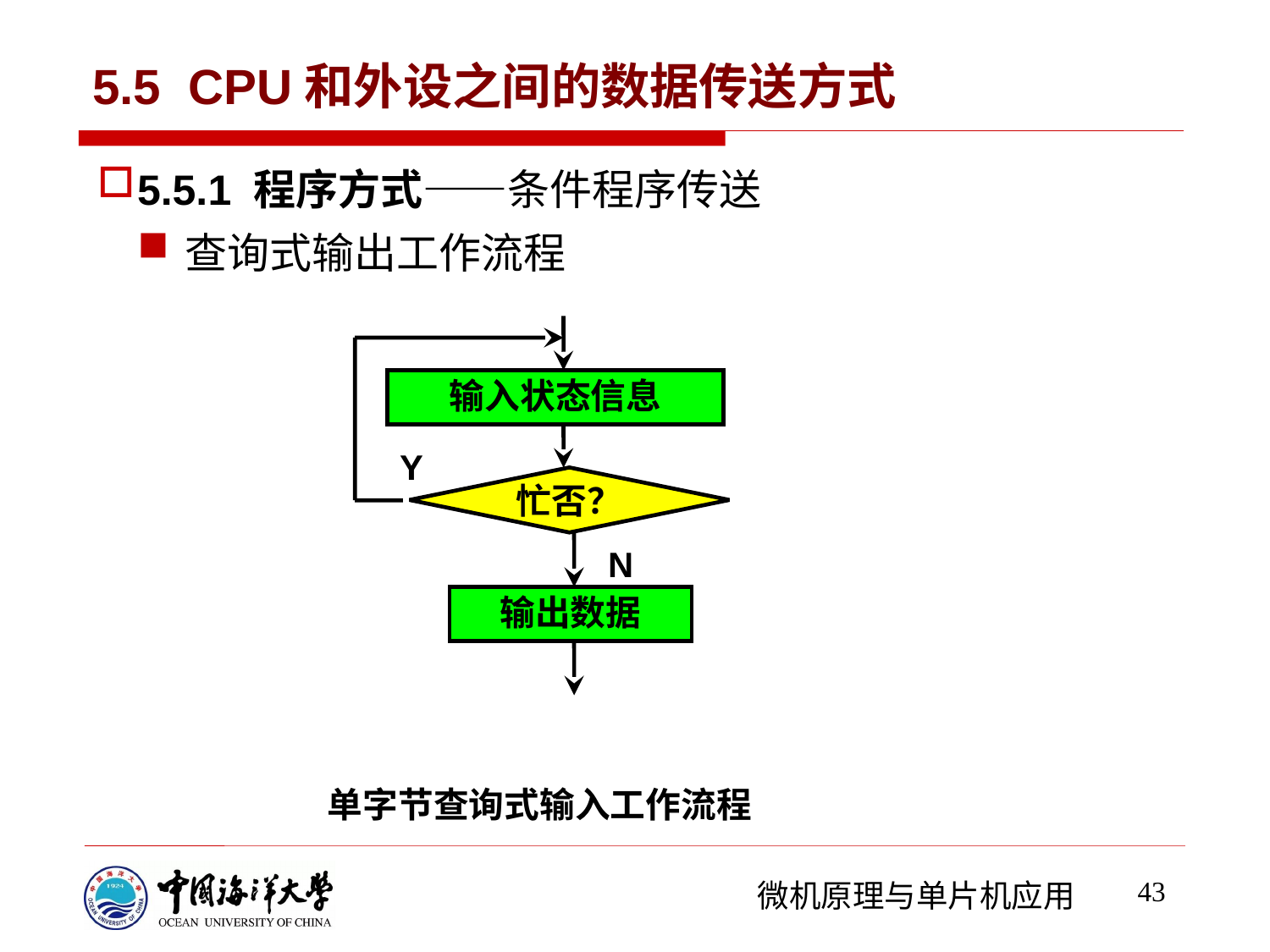

# 5.5  CPU和外设之间的数据传送方式
5.5.1 程序方式——条件程序传送
查询式输出工作流程

输入状态信息

Y
忙否？

N
输出数据

单字节查询式输入工作流程
43